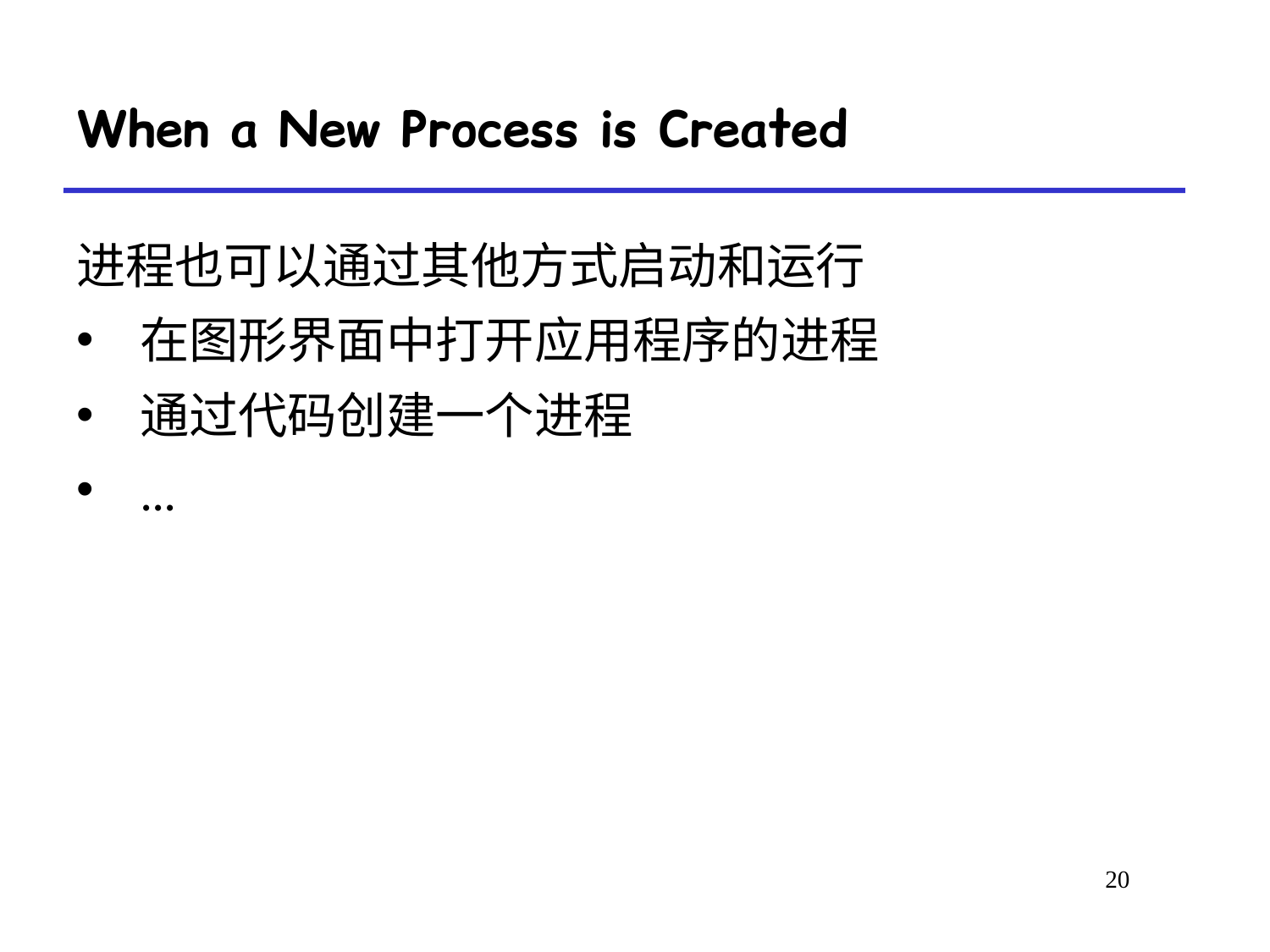

When a New Process is Created
进程也可以通过其他方式启动和运行
在图形界面中打开应用程序的进程
通过代码创建一个进程
...
# 20